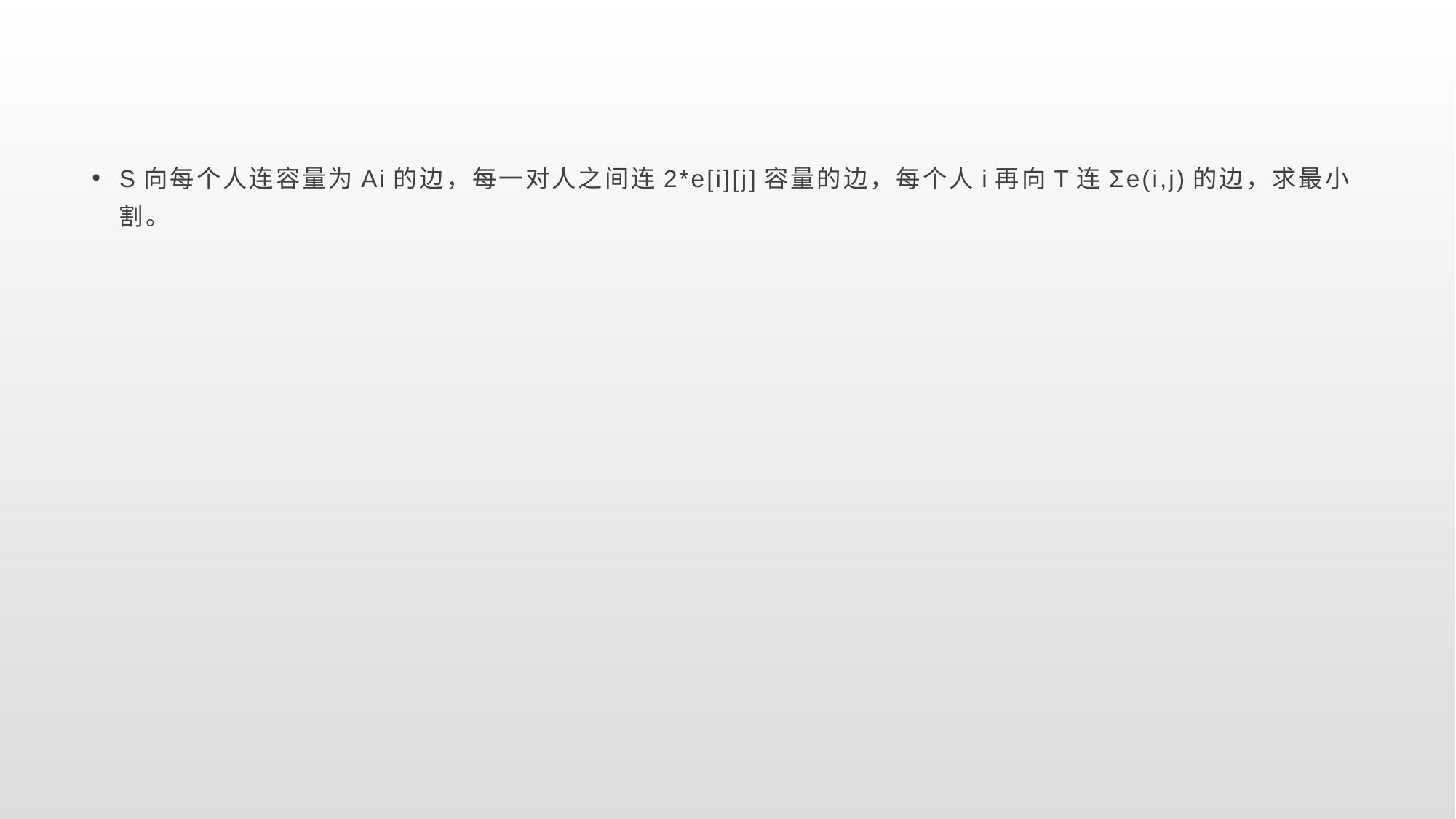

#
S向每个人连容量为Ai的边，每一对人之间连2*e[i][j]容量的边，每个人i再向T连Σe(i,j)的边，求最小割。